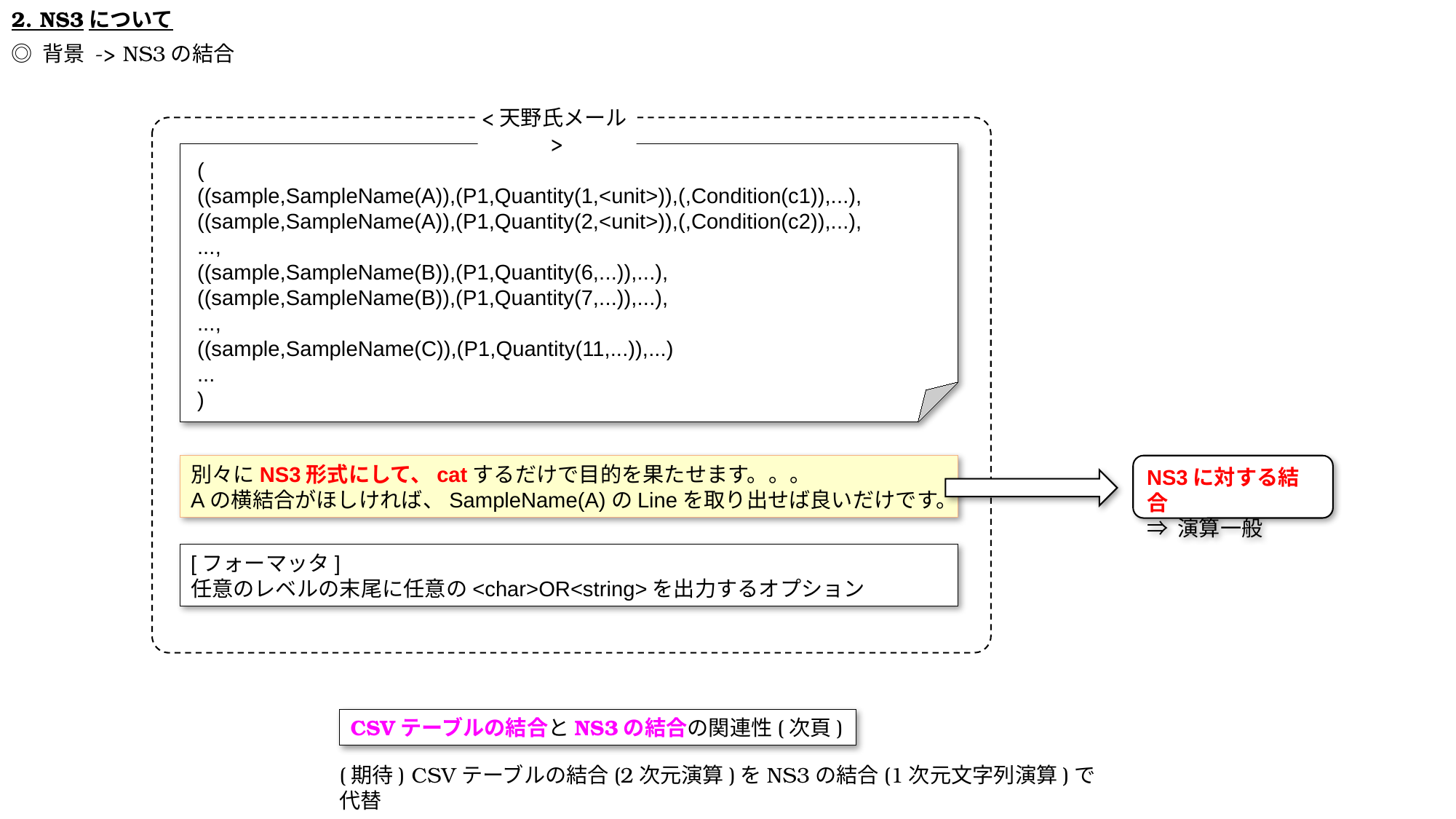

2. NS3について
◎ 背景 -> NS3の結合
<天野氏メール>

(
((sample,SampleName(A)),(P1,Quantity(1,<unit>)),(,Condition(c1)),...),
((sample,SampleName(A)),(P1,Quantity(2,<unit>)),(,Condition(c2)),...),
...,
((sample,SampleName(B)),(P1,Quantity(6,...)),...),
((sample,SampleName(B)),(P1,Quantity(7,...)),...),
...,
((sample,SampleName(C)),(P1,Quantity(11,...)),...)
...
)
別々にNS3形式にして、catするだけで目的を果たせます。。。
Aの横結合がほしければ、SampleName(A)のLineを取り出せば良いだけです。
NS3に対する結合
⇒ 演算一般

[フォーマッタ]
任意のレベルの末尾に任意の<char>OR<string>を出力するオプション
CSVテーブルの結合とNS3の結合の関連性(次頁)
(期待) CSVテーブルの結合(2次元演算)をNS3の結合(1次元文字列演算)で代替